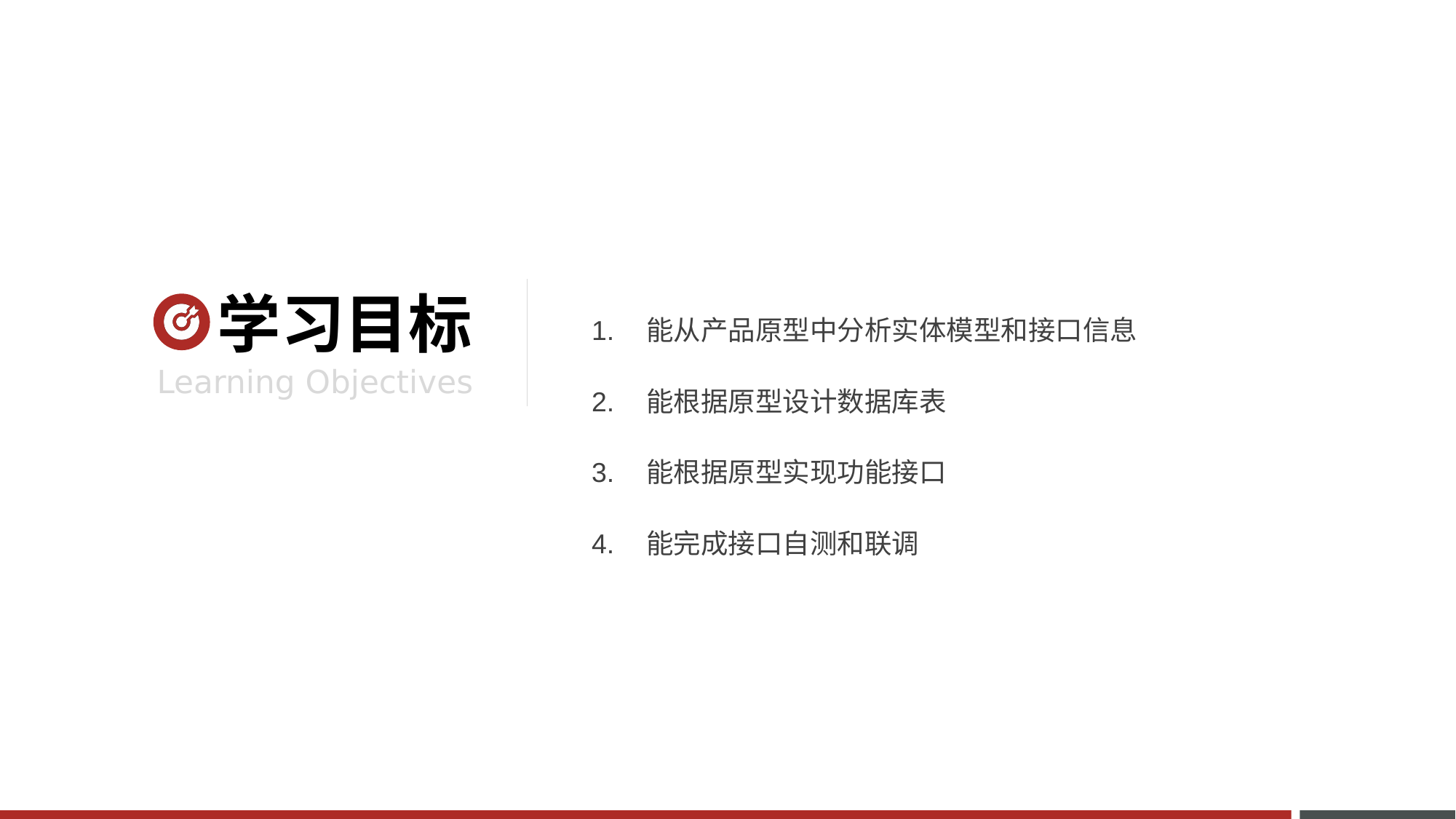

能从产品原型中分析实体模型和接口信息
能根据原型设计数据库表
能根据原型实现功能接口
能完成接口自测和联调